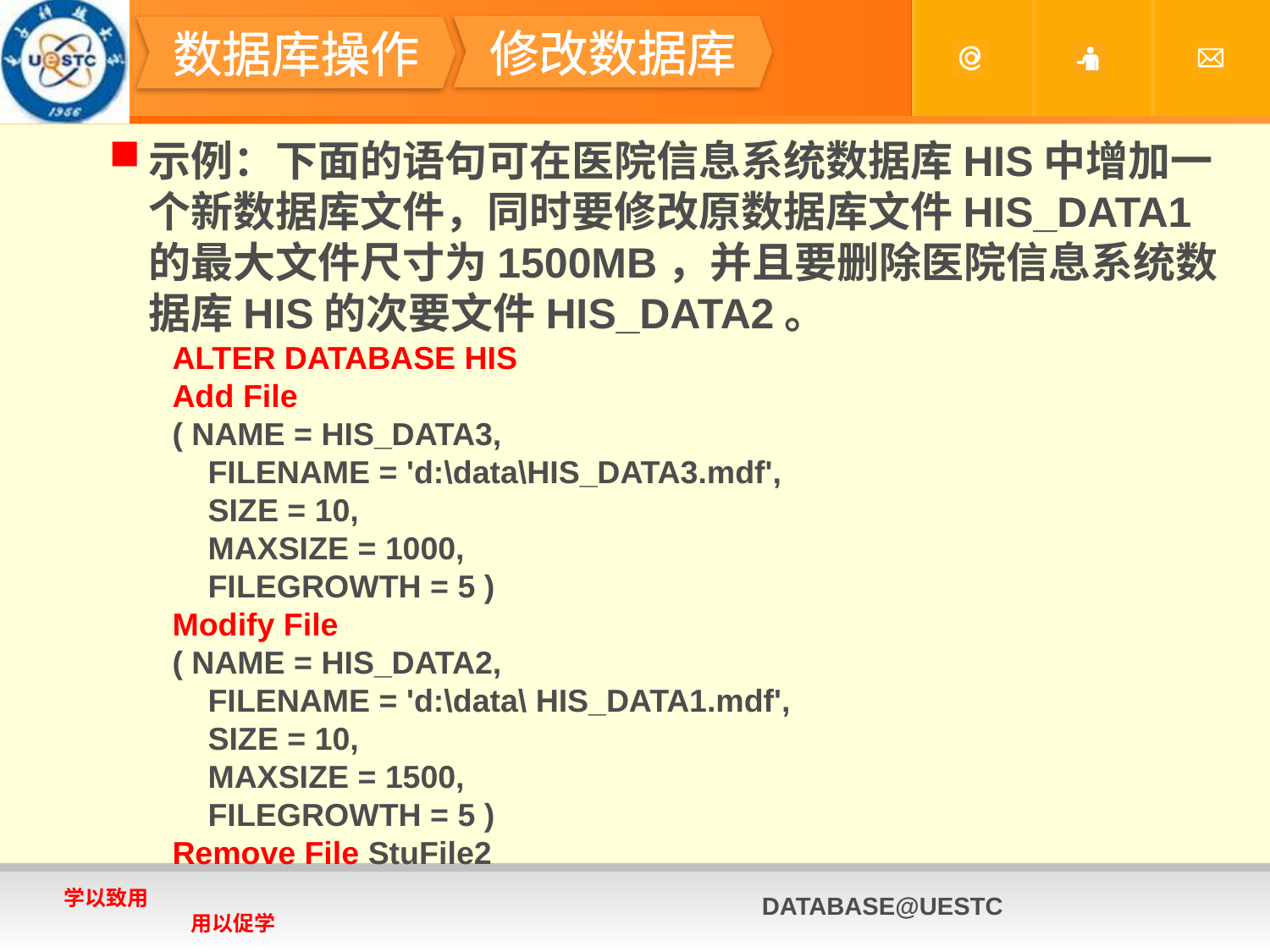

#
修改数据库
数据库操作
示例：下面的语句可在医院信息系统数据库HIS中增加一个新数据库文件，同时要修改原数据库文件HIS_DATA1的最大文件尺寸为1500MB，并且要删除医院信息系统数据库HIS的次要文件HIS_DATA2。
ALTER DATABASE HIS
Add File
( NAME = HIS_DATA3,
    FILENAME = 'd:\data\HIS_DATA3.mdf',
    SIZE = 10,
    MAXSIZE = 1000,
    FILEGROWTH = 5 )
Modify File
( NAME = HIS_DATA2,
    FILENAME = 'd:\data\ HIS_DATA1.mdf',
    SIZE = 10,
    MAXSIZE = 1500,
    FILEGROWTH = 5 )
Remove File StuFile2